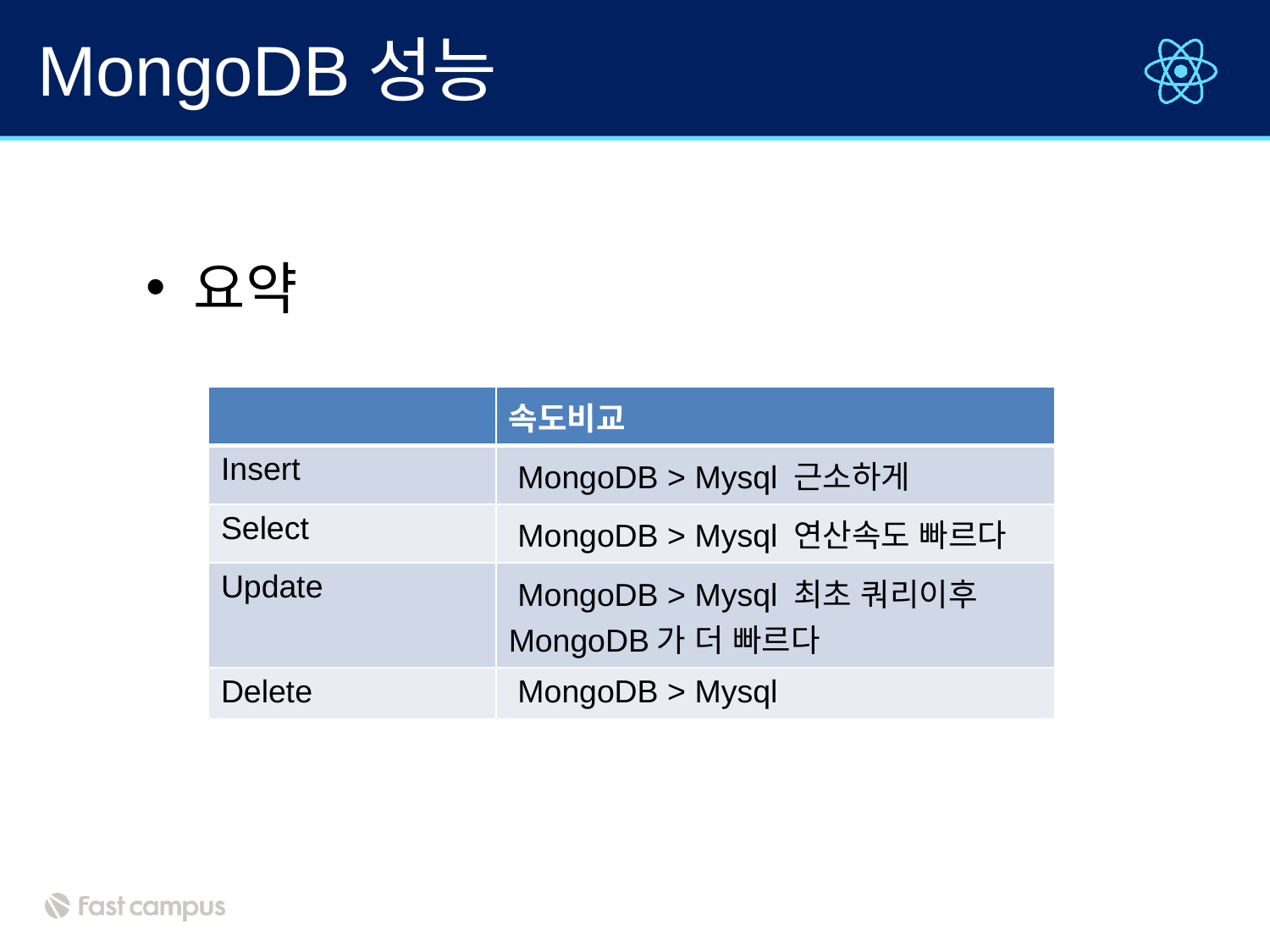

# MongoDB성능
요약

|  | 속도비교 |
| --- | --- |
| Insert | MongoDB > Mysql 근소하게 |
| Select | MongoDB > Mysql 연산속도 빠르다 |
| Update | MongoDB > Mysql 최초 쿼리이후 MongoDB가 더 빠르다 |
| Delete | MongoDB > Mysql |